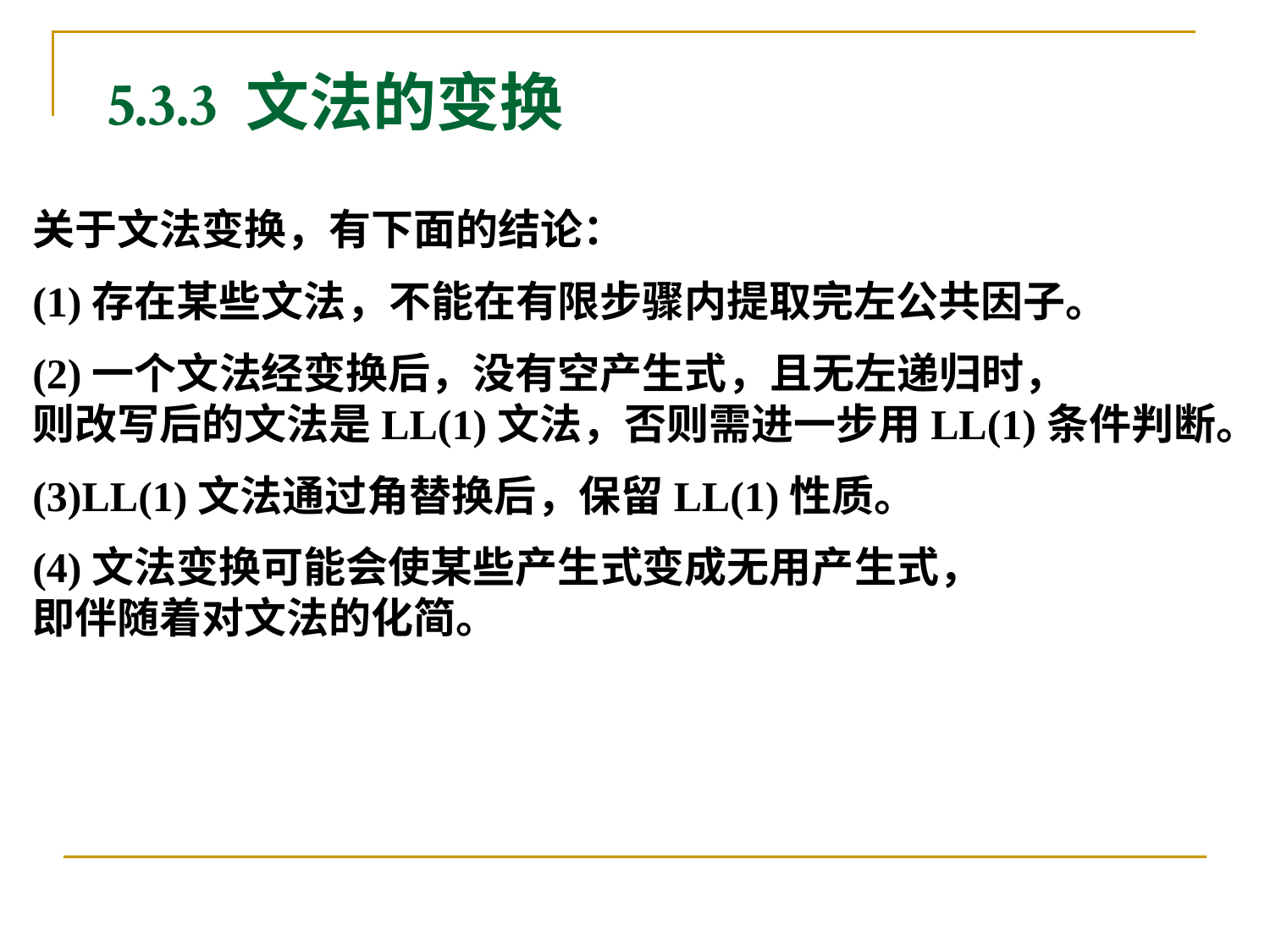

# 5.3.3 文法的变换
关于文法变换，有下面的结论：
(1)存在某些文法，不能在有限步骤内提取完左公共因子。
(2)一个文法经变换后，没有空产生式，且无左递归时，
则改写后的文法是LL(1)文法，否则需进一步用LL(1)条件判断。
(3)LL(1)文法通过角替换后，保留LL(1)性质。
(4)文法变换可能会使某些产生式变成无用产生式，
即伴随着对文法的化简。
86